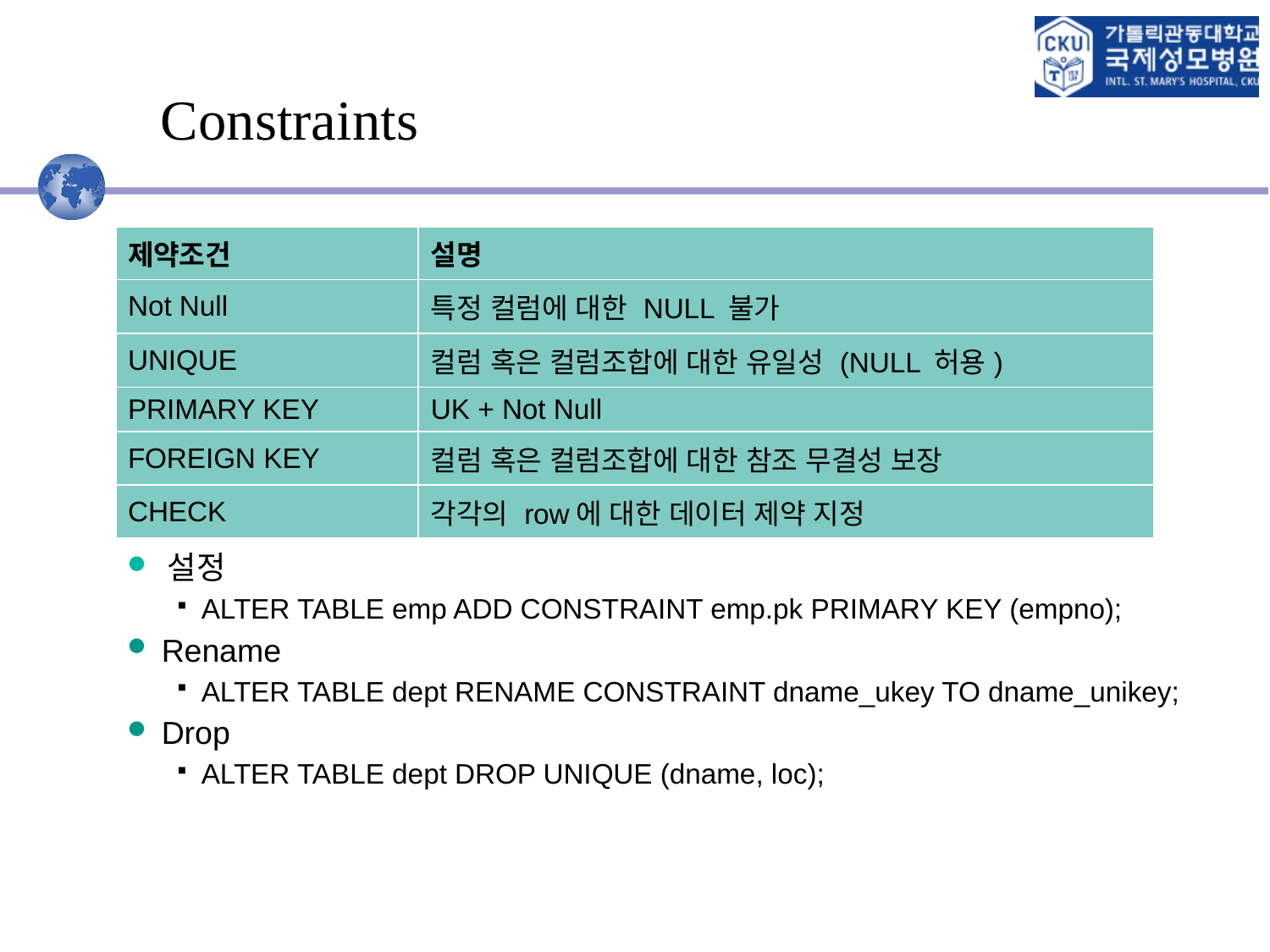

# Constraints
| 제약조건 | 설명 |
| --- | --- |
| Not Null | 특정 컬럼에 대한 NULL 불가 |
| UNIQUE | 컬럼 혹은 컬럼조합에 대한 유일성 (NULL 허용) |
| PRIMARY KEY | UK + Not Null |
| FOREIGN KEY | 컬럼 혹은 컬럼조합에 대한 참조 무결성 보장 |
| CHECK | 각각의 row에 대한 데이터 제약 지정 |
 설정
ALTER TABLE emp ADD CONSTRAINT emp.pk PRIMARY KEY (empno);
 Rename
ALTER TABLE dept RENAME CONSTRAINT dname_ukey TO dname_unikey;
 Drop
ALTER TABLE dept DROP UNIQUE (dname, loc);